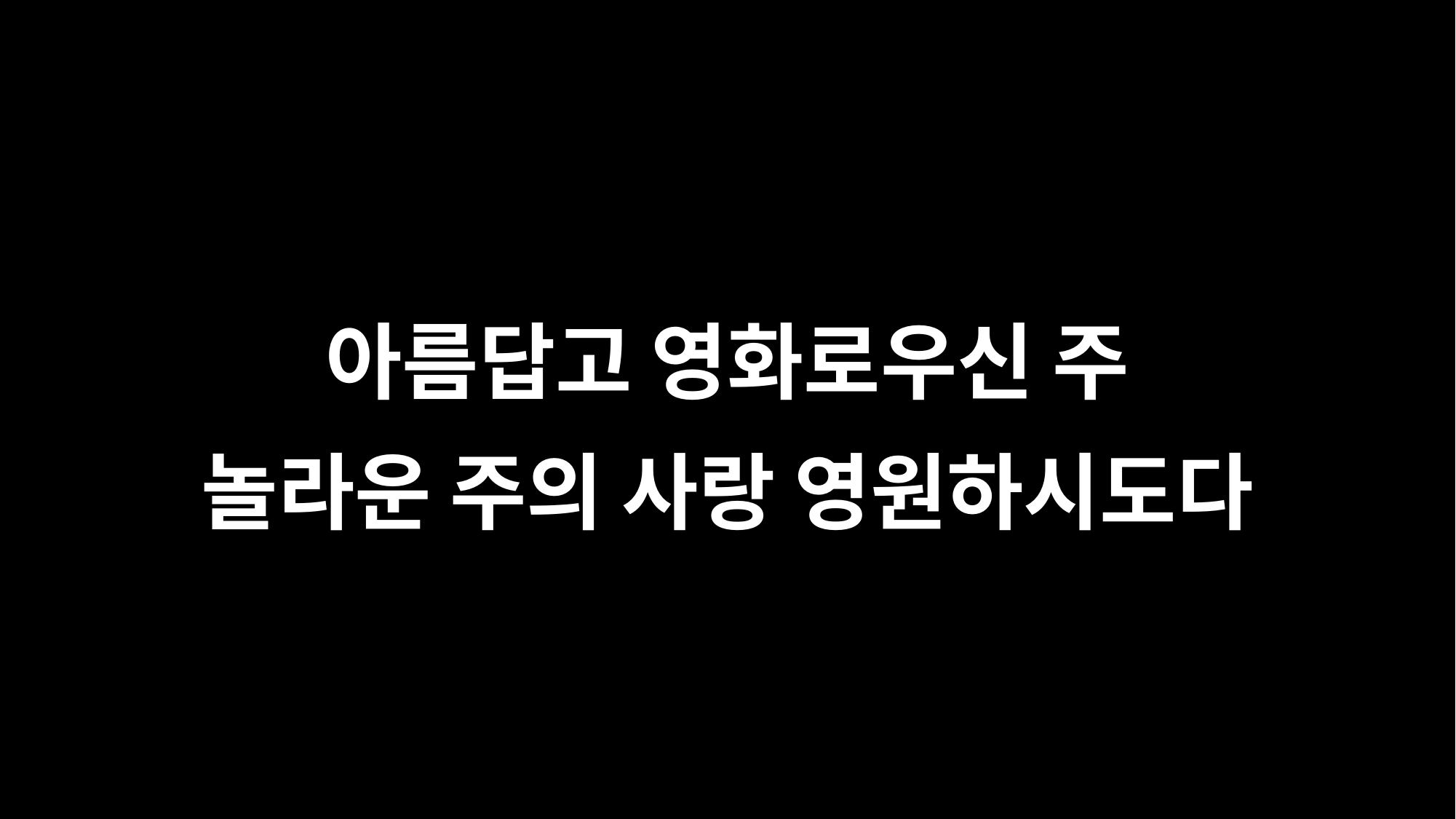

아름답고 영화로우신 주
놀라운 주의 사랑 영원하시도다